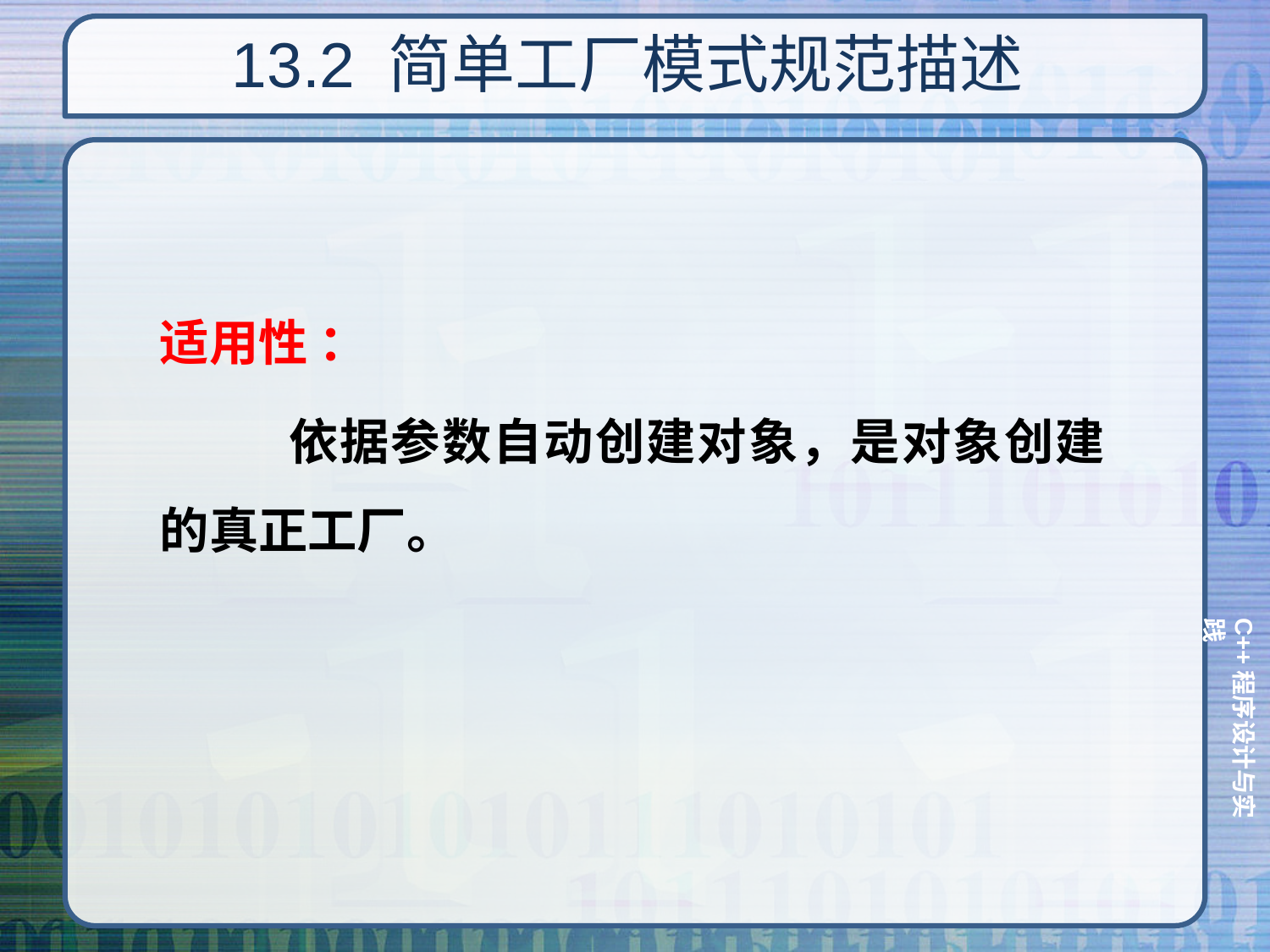

# 13.2 简单工厂模式规范描述
适用性 ：
	依据参数自动创建对象，是对象创建的真正工厂。